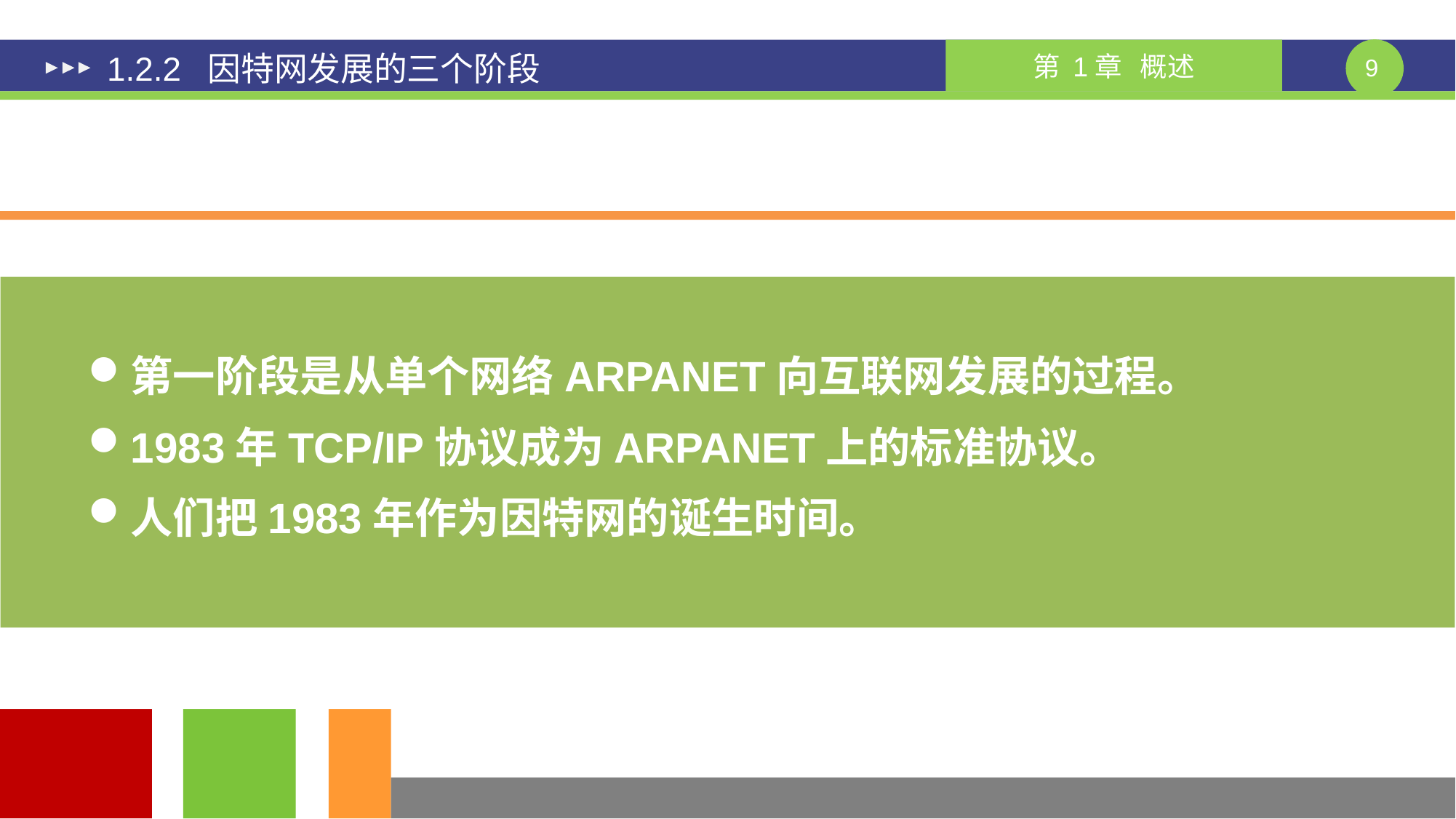

# 1.2.2  因特网发展的三个阶段

第一阶段是从单个网络ARPANET向互联网发展的过程。
1983年TCP/IP协议成为ARPANET上的标准协议。
人们把1983年作为因特网的诞生时间。